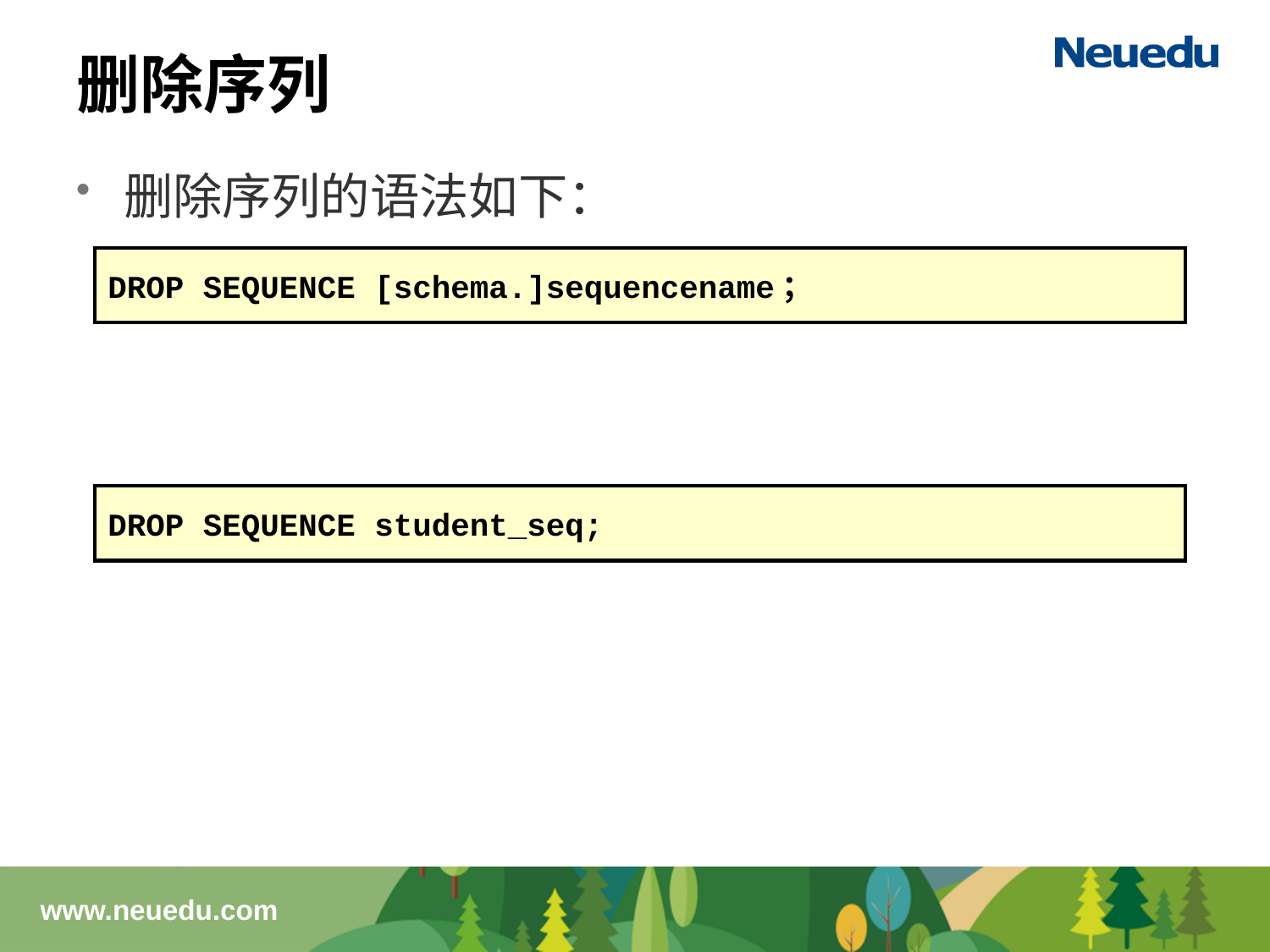

# 删除序列
删除序列的语法如下：

例：删除序列student_seq

DROP SEQUENCE [schema.]sequencename；
DROP SEQUENCE student_seq;